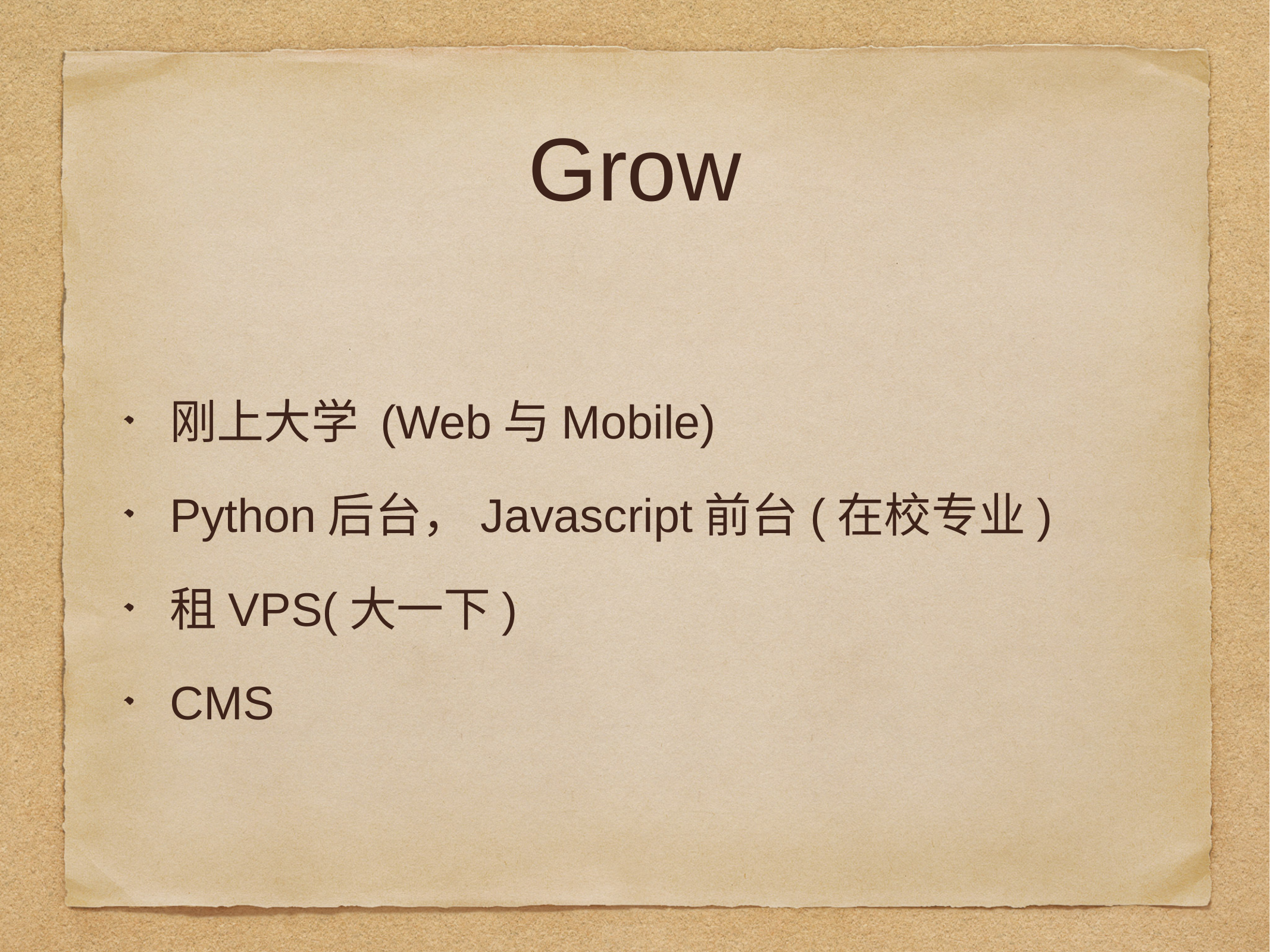

# Grow
刚上大学 (Web与Mobile)
Python后台，Javascript前台(在校专业)
租VPS(大一下)
CMS